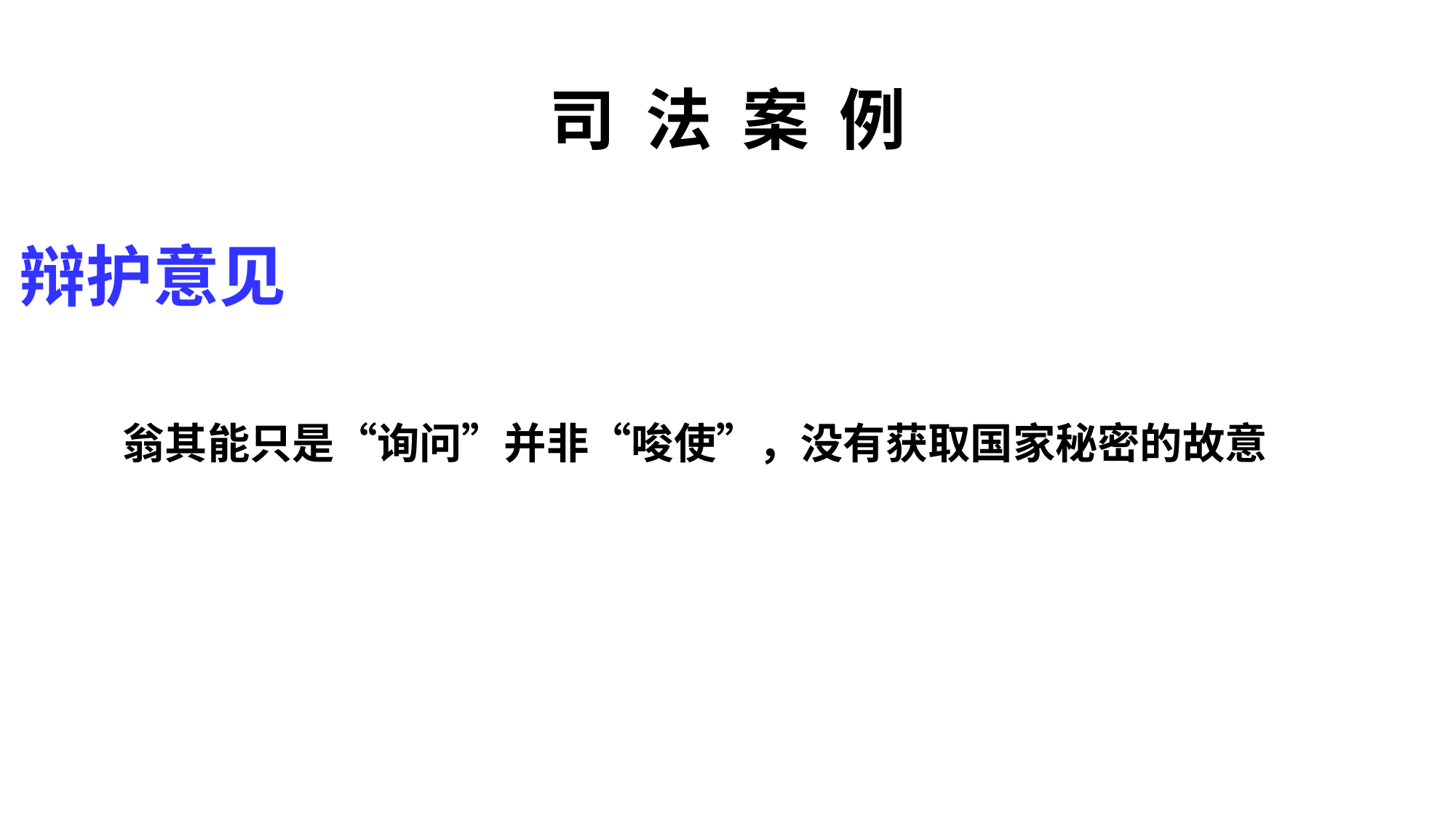

# 司  法  案  例
辩护意见

    翁其能只是“询问”并非“唆使”，没有获取国家秘密的故意